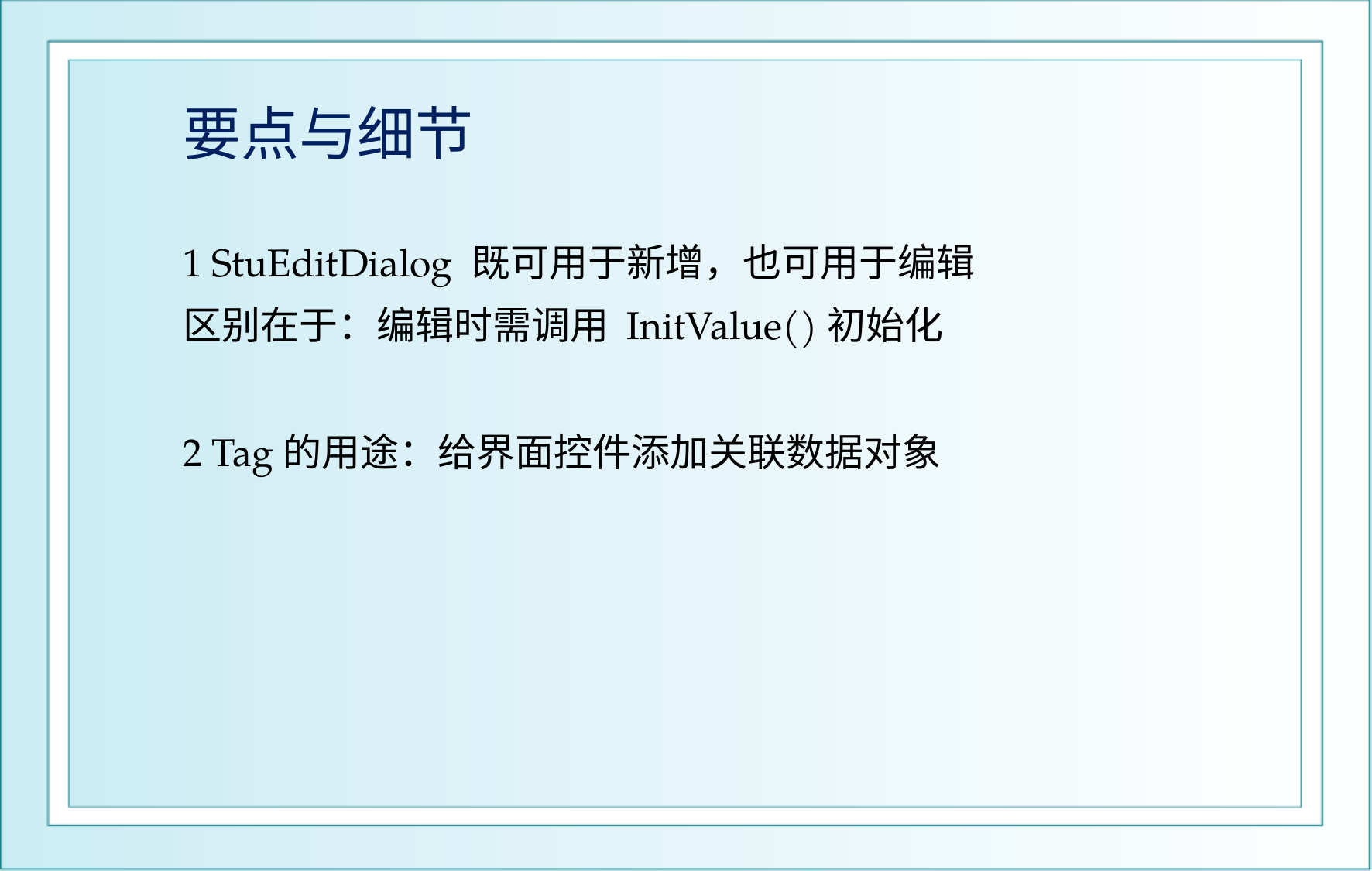

# 要点与细节
1 StuEditDialog 既可用于新增，也可用于编辑
区别在于：编辑时需调用 InitValue()初始化

2 Tag的用途：给界面控件添加关联数据对象